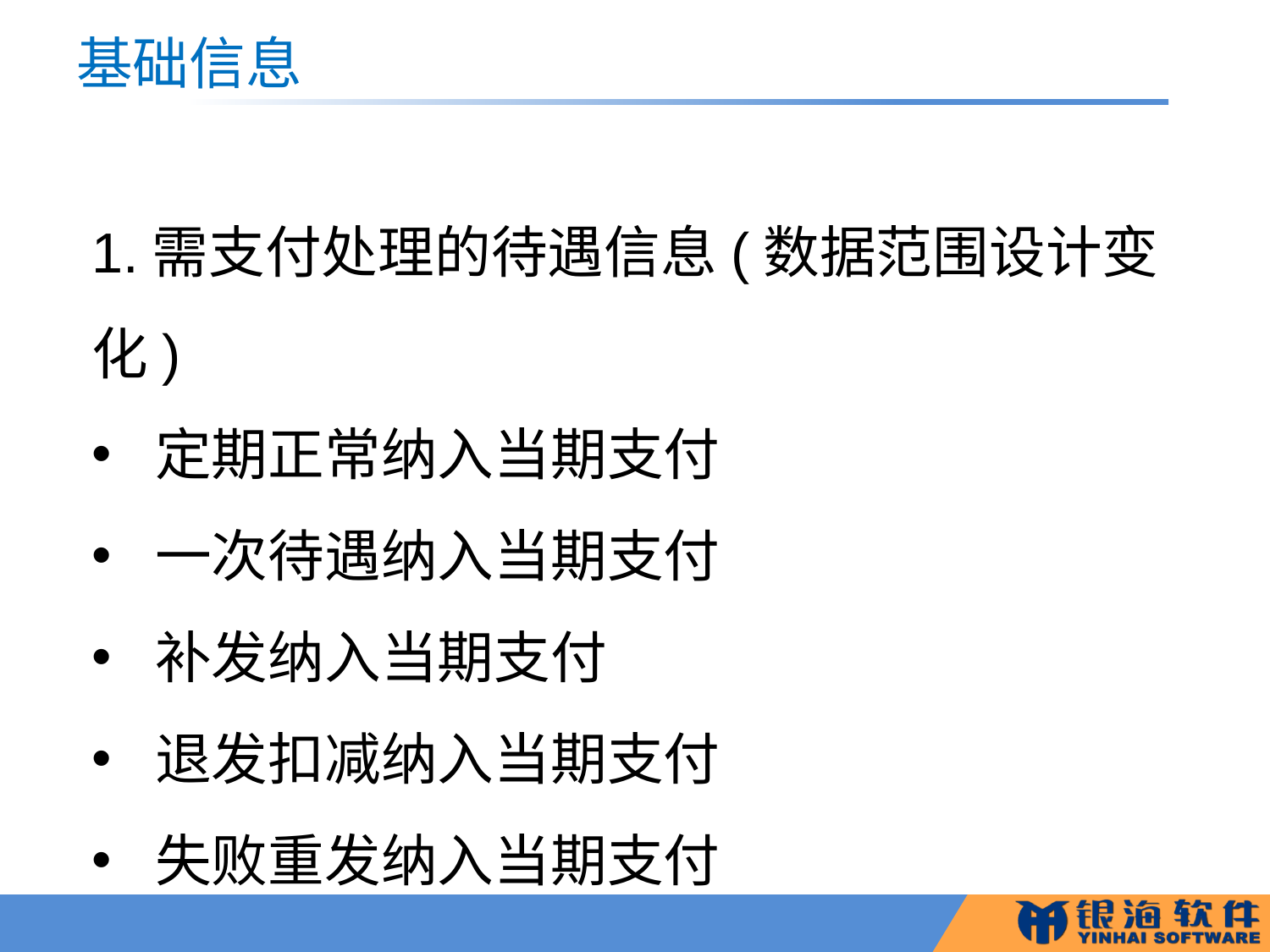

# 基础信息
1.需支付处理的待遇信息(数据范围设计变化)
定期正常纳入当期支付
一次待遇纳入当期支付
补发纳入当期支付
退发扣减纳入当期支付
失败重发纳入当期支付